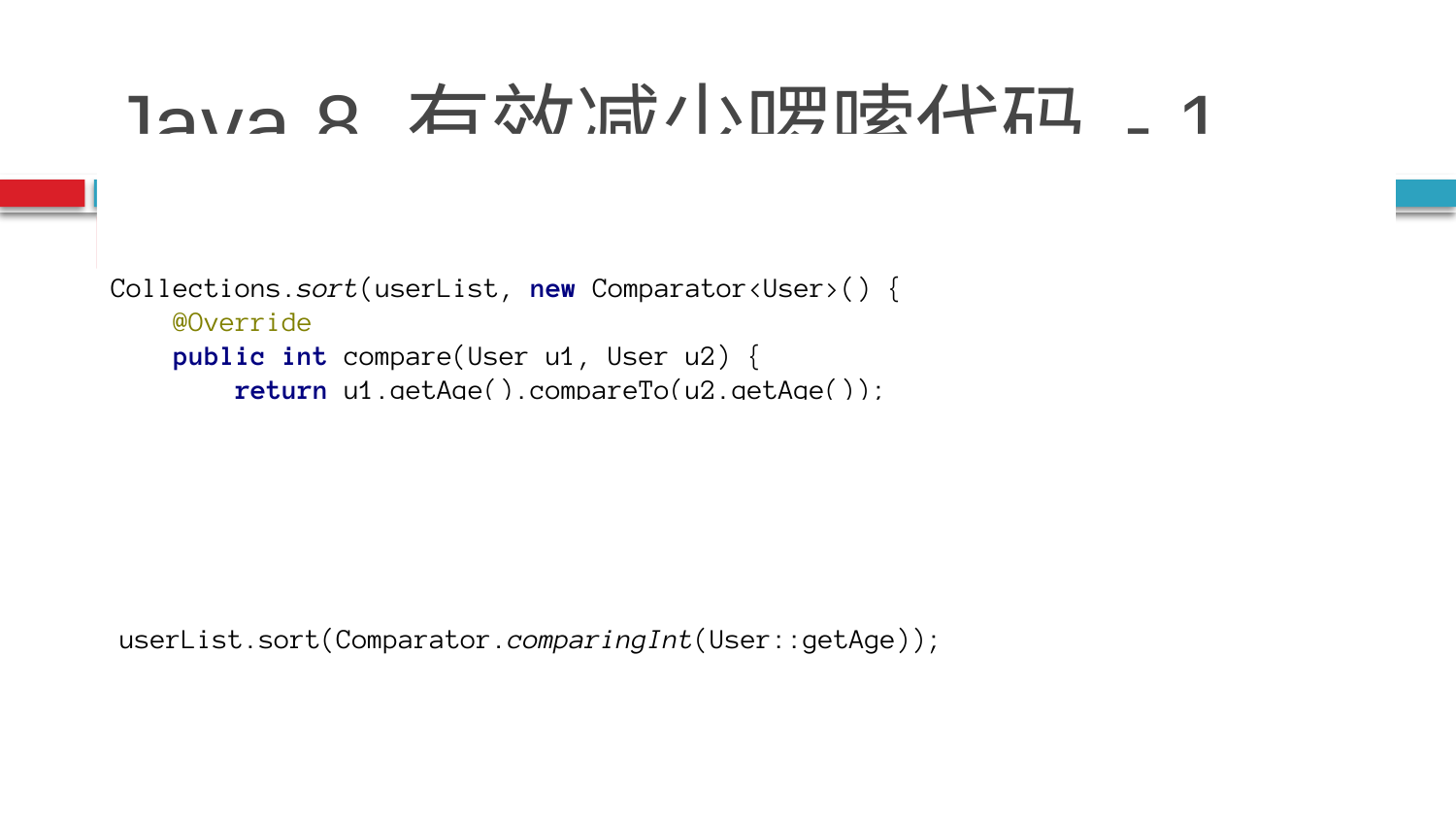

# Java 8 有效减少啰嗦代码 - 1
Before
Collections.sort(userList, new Comparator<User>() {
    @Override
    public int compare(User u1, User u2) {
        return u1.getAge().compareTo(u2.getAge());
    }
});
After
userList.sort(Comparator.comparingInt(User::getAge));